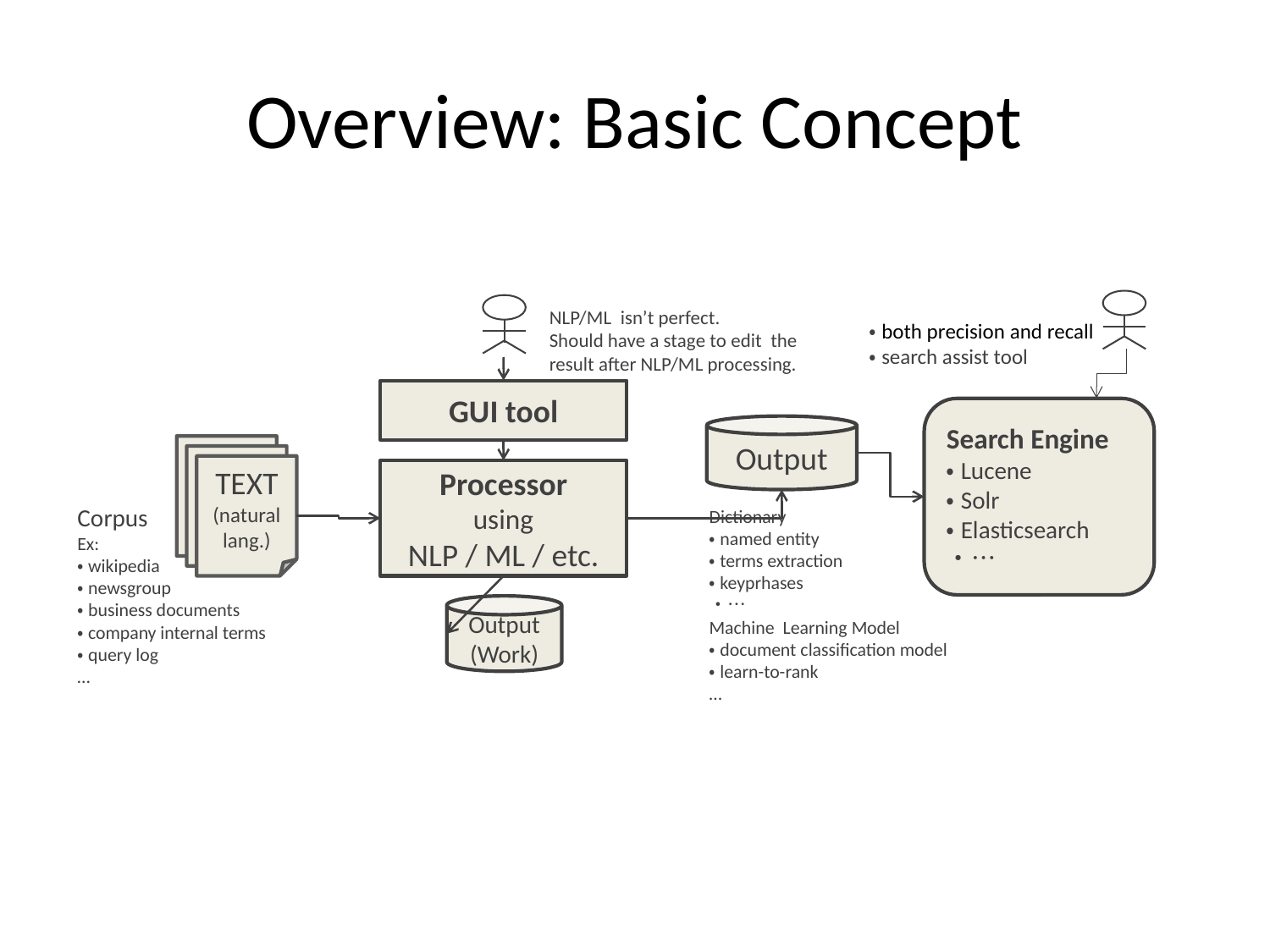

# Overview: Basic Concept

NLP/ML  isn’t perfect.
Should have a stage to edit  the result after NLP/ML processing.
・both precision and recall
・search assist tool
GUI tool
Search Engine
・Lucene
・Solr
・Elasticsearch
・…
Output

TEXT
(natural lang.)
Processor
using
NLP / ML / etc.
Corpus
Ex:
・wikipedia
・newsgroup
・business documents
・company internal terms
・query log
…

Dictionary
・named entity
・terms extraction
・keyprhases
・…
Machine  Learning Model
・document classification model
・learn-to-rank
…
Output
(Work)